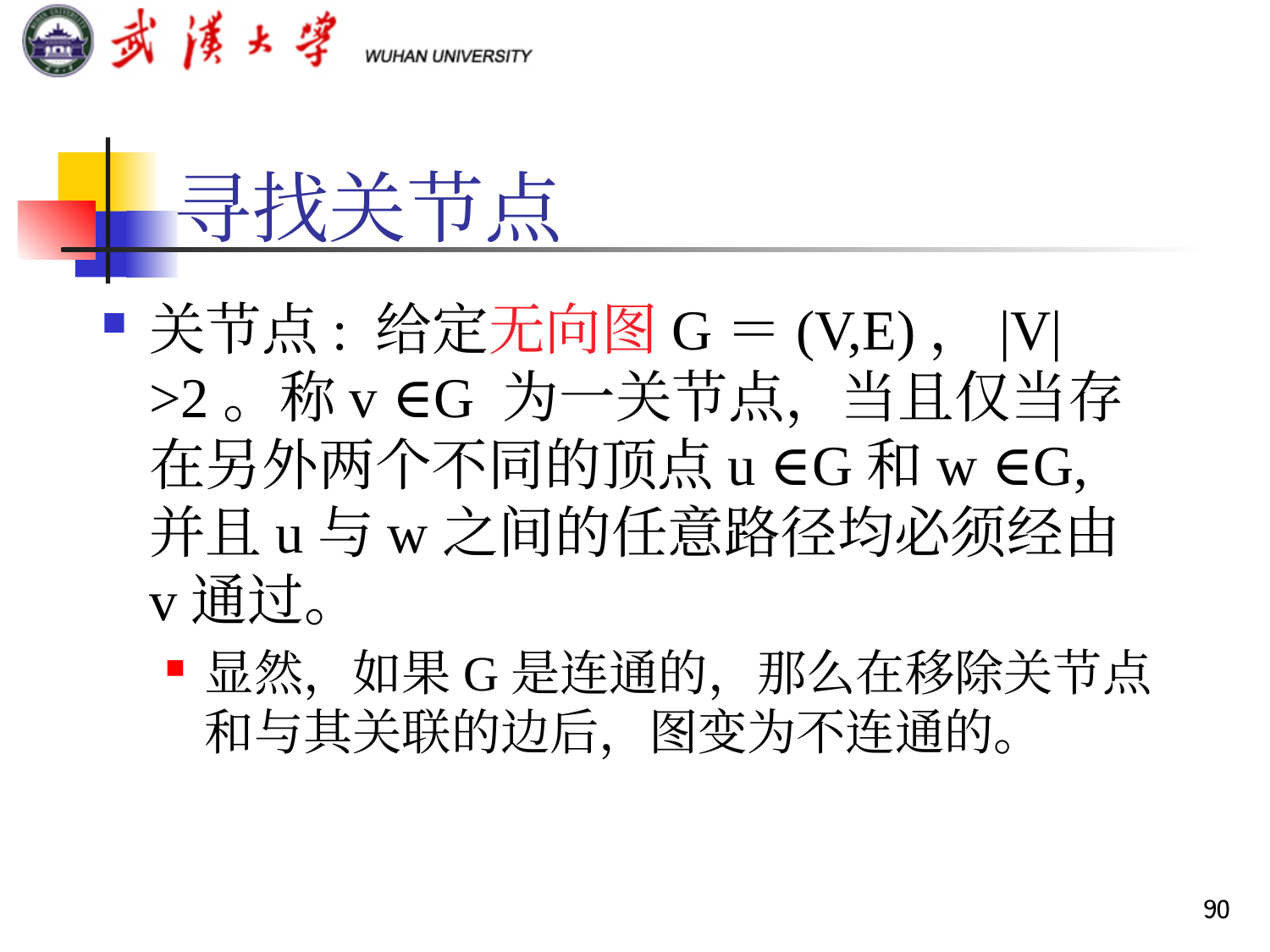

# 寻找关节点
关节点: 给定无向图G＝(V,E)，|V|>2。称v ∈G 为一关节点，当且仅当存在另外两个不同的顶点u ∈G和w ∈G,并且u与w之间的任意路径均必须经由v通过。
显然，如果G是连通的，那么在移除关节点和与其关联的边后，图变为不连通的。
90